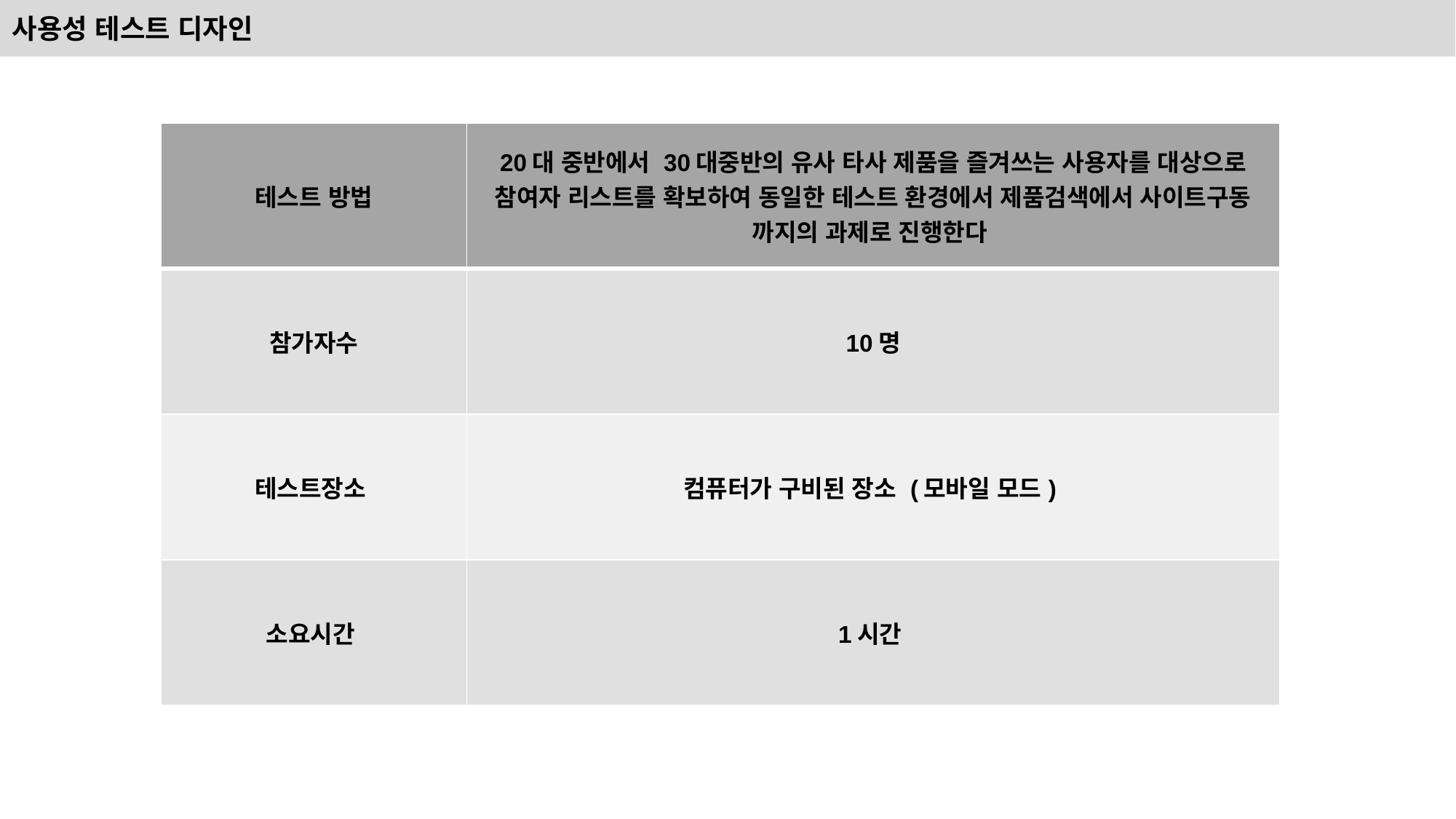

사용성 테스트 디자인
| 테스트 방법 | 20대 중반에서 30대중반의 유사 타사 제품을 즐겨쓰는 사용자를 대상으로 참여자 리스트를 확보하여 동일한 테스트 환경에서 제품검색에서 사이트구동 까지의 과제로 진행한다 |
| --- | --- |
| 참가자수 | 10명 |
| 테스트장소 | 컴퓨터가 구비된 장소 (모바일 모드) |
| 소요시간 | 1시간 |